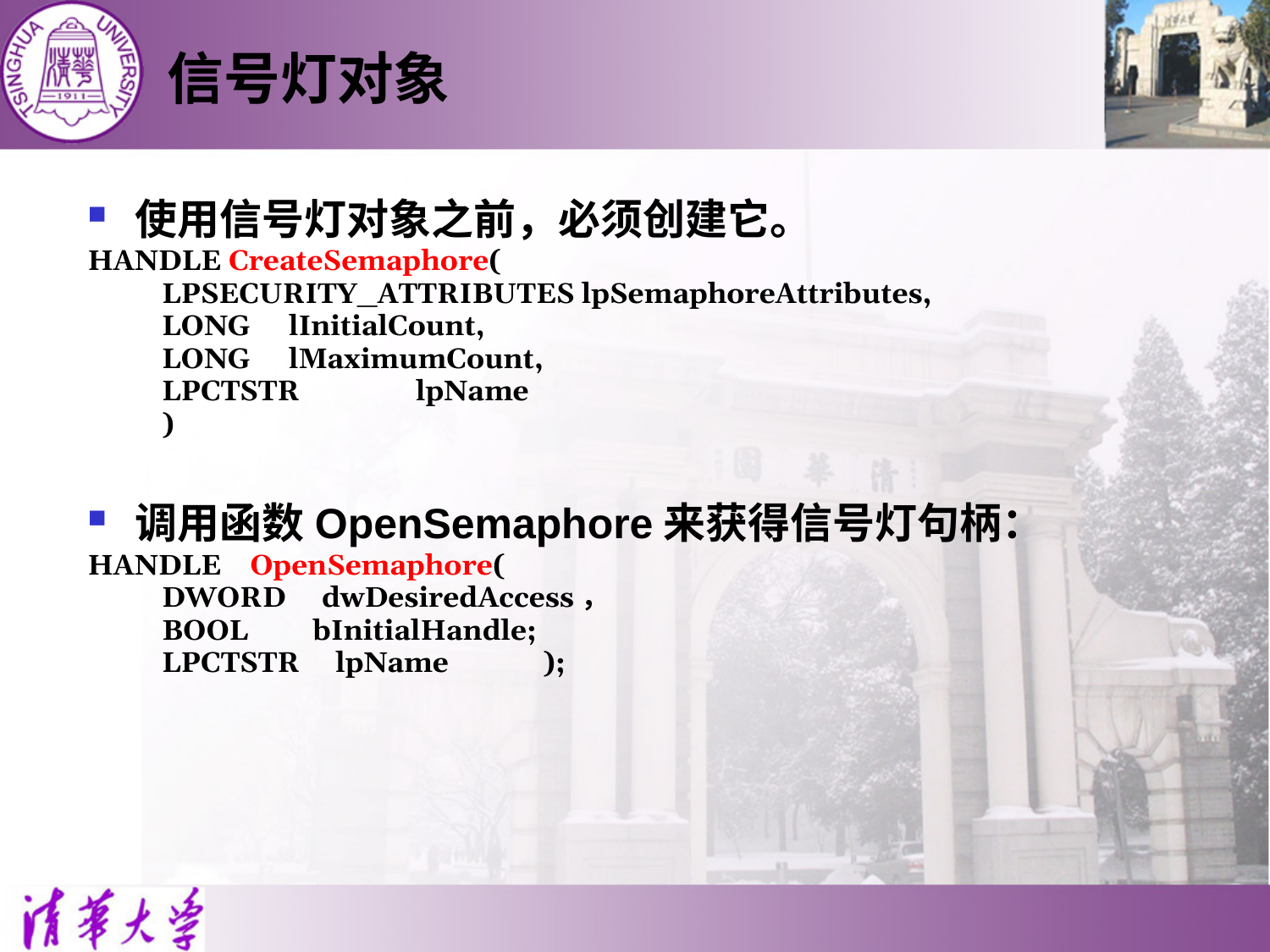

# 信号灯对象
使用信号灯对象之前，必须创建它。
HANDLE CreateSemaphore(
	LPSECURITY_ATTRIBUTES lpSemaphoreAttributes,
	LONG 	lInitialCount,
	LONG	lMaximumCount,
	LPCTSTR 	lpName
	)

调用函数OpenSemaphore来获得信号灯句柄：
HANDLE    OpenSemaphore(
	DWORD     dwDesiredAccess，
	BOOL         bInitialHandle;
	LPCTSTR     lpName	);